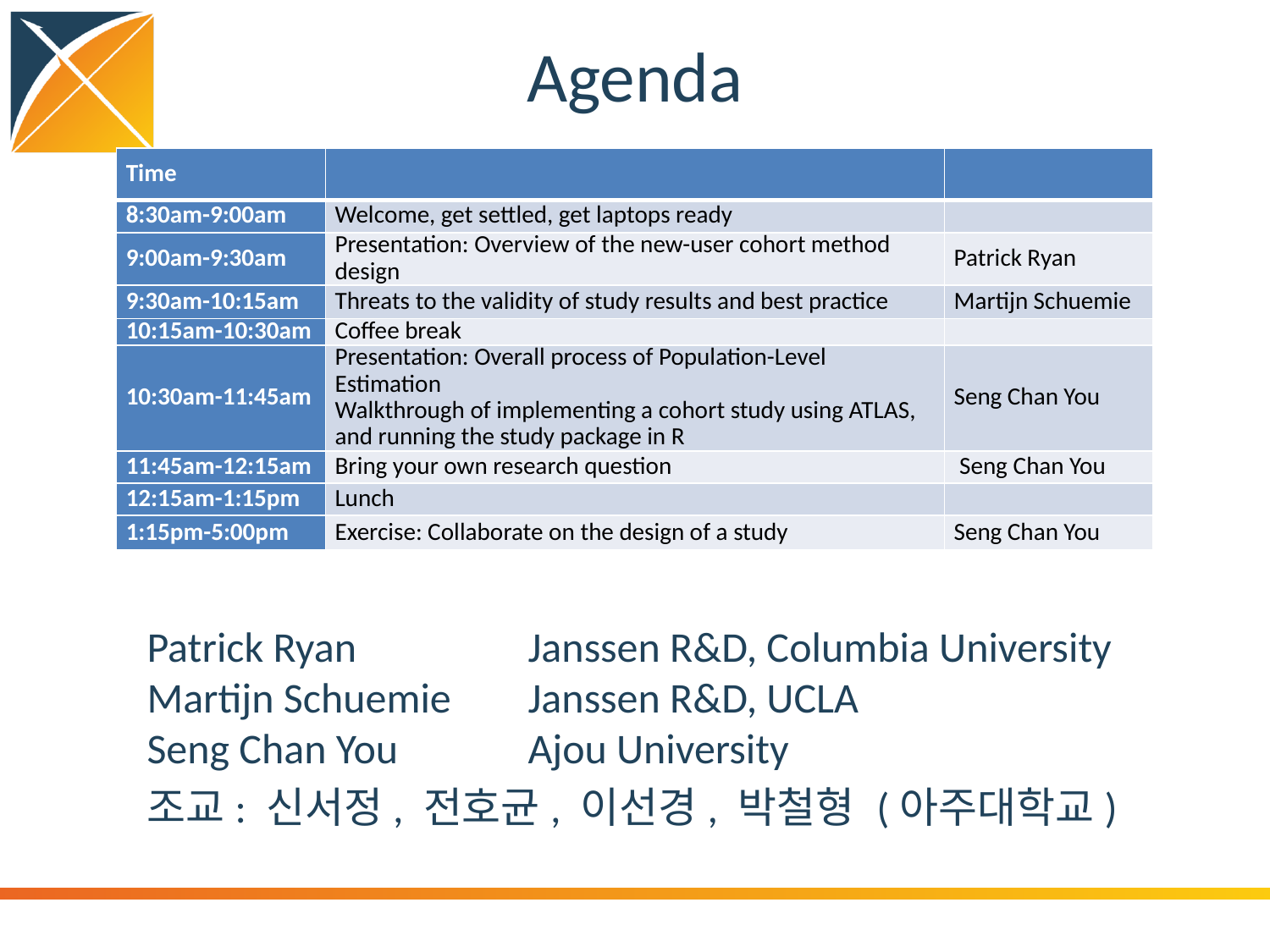

# Agenda
| Time |  |  |
| --- | --- | --- |
| 8:30am-9:00am | Welcome, get settled, get laptops ready |  |
| 9:00am-9:30am | Presentation: Overview of the new-user cohort method design | Patrick Ryan |
| 9:30am-10:15am | Threats to the validity of study results and best practice | Martijn Schuemie |
| 10:15am-10:30am | Coffee break |  |
| 10:30am-11:45am | Presentation: Overall process of Population-Level Estimation Walkthrough of implementing a cohort study using ATLAS, and running the study package in R | Seng Chan You |
| 11:45am-12:15am | Bring your own research question | Seng Chan You |
| 12:15am-1:15pm | Lunch |  |
| 1:15pm-5:00pm | Exercise: Collaborate on the design of a study | Seng Chan You |
Patrick Ryan 		Janssen R&D, Columbia University
Martijn Schuemie 	Janssen R&D, UCLA
Seng Chan You		Ajou University
조교: 신서정, 전호균, 이선경, 박철형 (아주대학교)